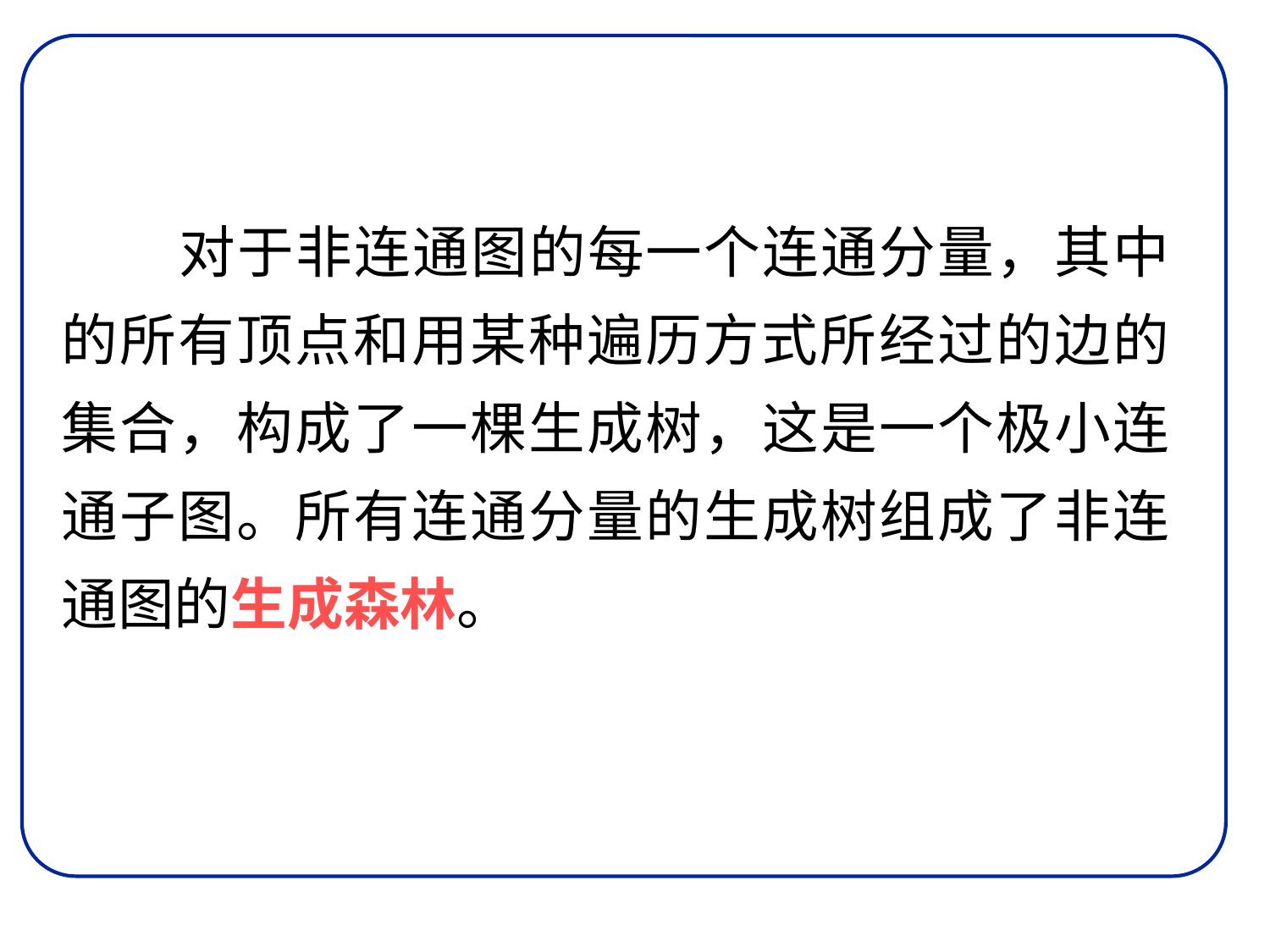

对于非连通图的每一个连通分量，其中的所有顶点和用某种遍历方式所经过的边的集合，构成了一棵生成树，这是一个极小连通子图。所有连通分量的生成树组成了非连通图的生成森林。